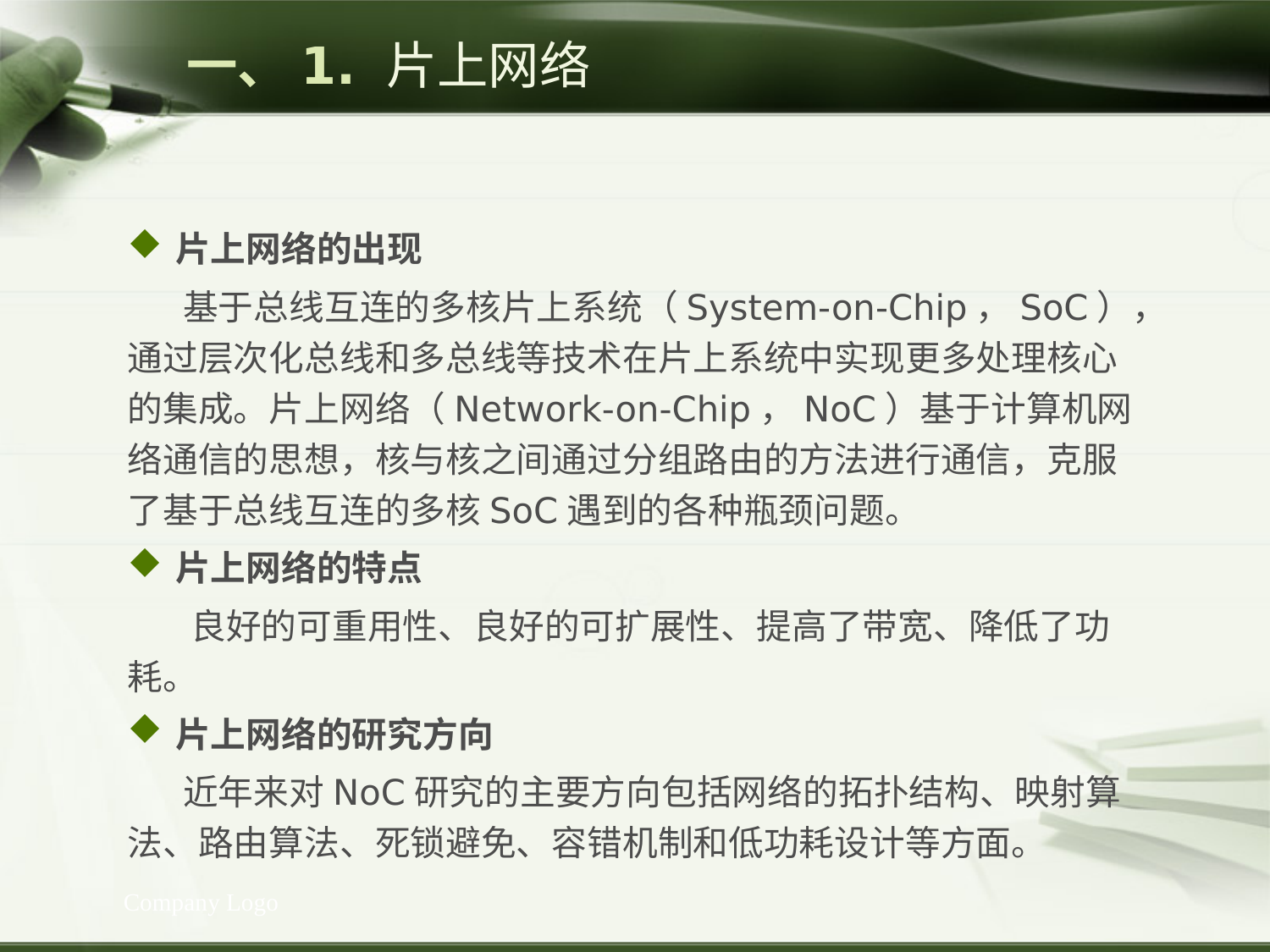

# 一、1. 片上网络
片上网络的出现
      基于总线互连的多核片上系统（System-on-Chip，SoC），通过层次化总线和多总线等技术在片上系统中实现更多处理核心的集成。片上网络（Network-on-Chip，NoC）基于计算机网络通信的思想，核与核之间通过分组路由的方法进行通信，克服了基于总线互连的多核SoC遇到的各种瓶颈问题。
片上网络的特点
       良好的可重用性、良好的可扩展性、提高了带宽、降低了功耗。
片上网络的研究方向
      近年来对NoC研究的主要方向包括网络的拓扑结构、映射算法、路由算法、死锁避免、容错机制和低功耗设计等方面。
Company Logo